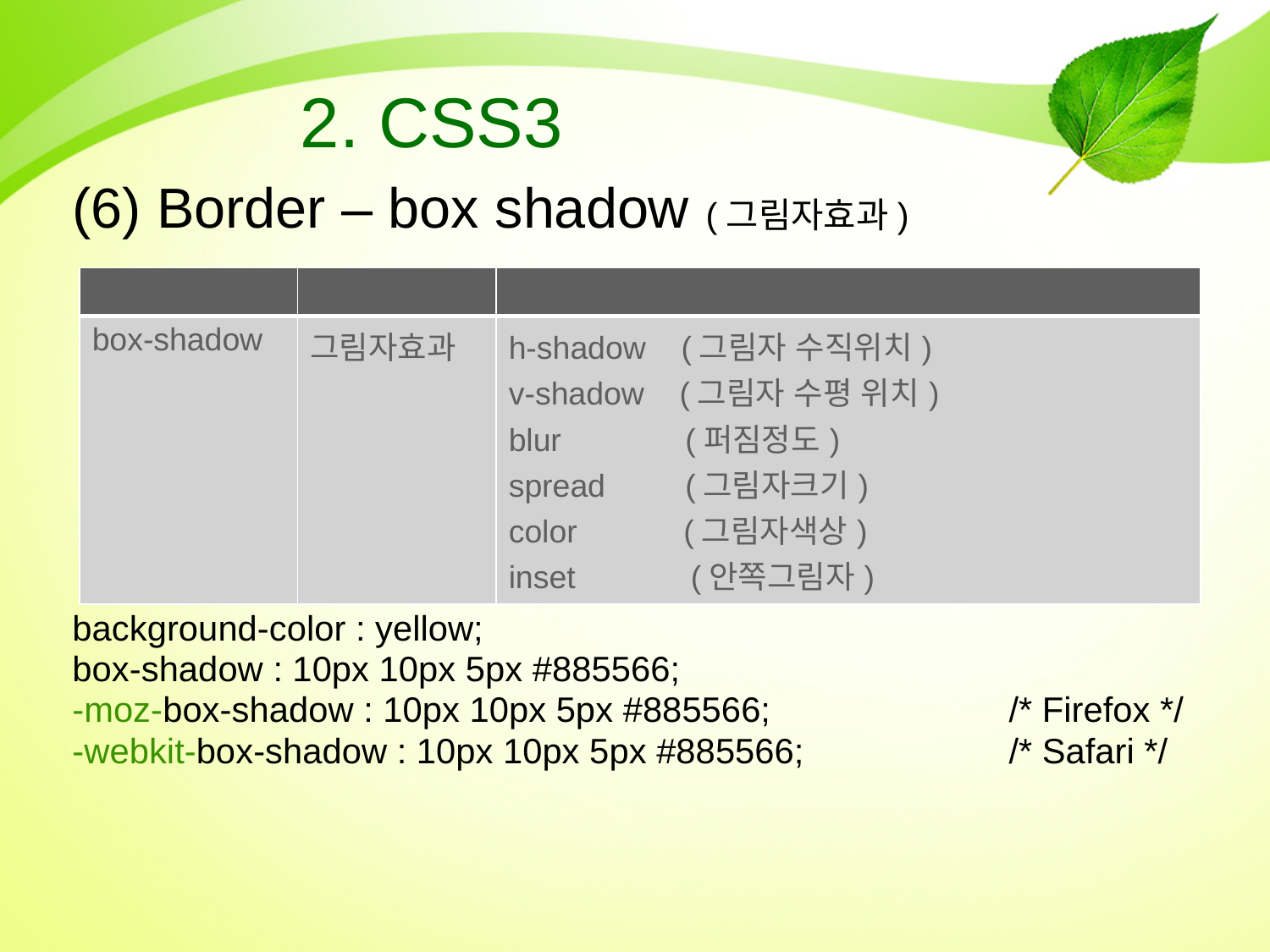

# 2. CSS3
(6) Border – box shadow (그림자효과)

background-color : yellow;
box-shadow : 10px 10px 5px #885566;
-moz-box-shadow : 10px 10px 5px #885566;		/* Firefox */
-webkit-box-shadow : 10px 10px 5px #885566;		/* Safari */

|  |  |  |
| --- | --- | --- |
| box-shadow | 그림자효과 | h-shadow (그림자 수직위치) v-shadow (그림자 수평 위치) blur (퍼짐정도) spread (그림자크기) color (그림자색상) inset (안쪽그림자) |